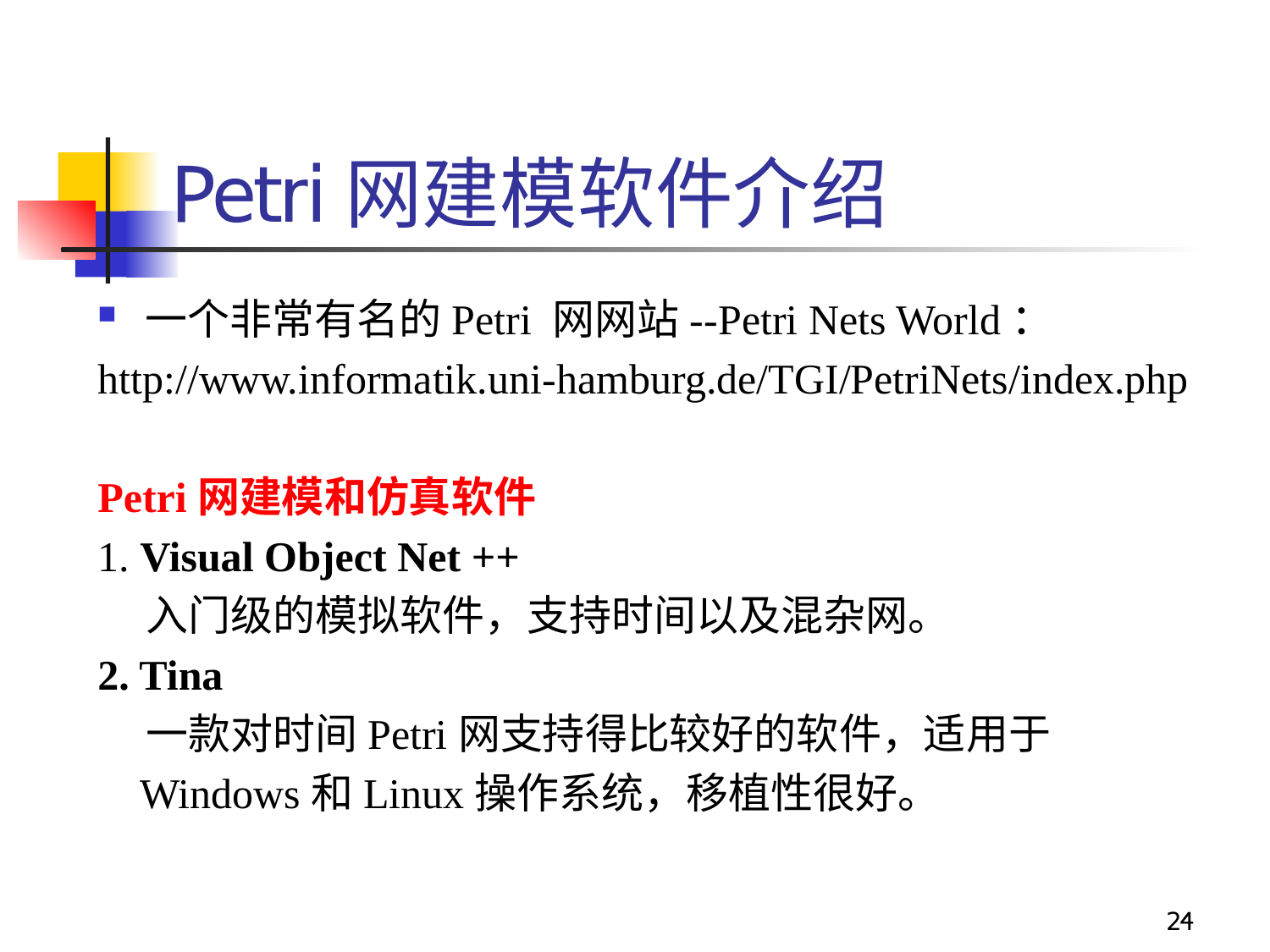

# Petri网建模软件介绍
一个非常有名的Petri 网网站--Petri Nets World：
http://www.informatik.uni-hamburg.de/TGI/PetriNets/index.php

Petri网建模和仿真软件
1. Visual Object Net ++
    入门级的模拟软件，支持时间以及混杂网。
2. Tina
    一款对时间Petri网支持得比较好的软件，适用于
    Windows和Linux操作系统，移植性很好。
24